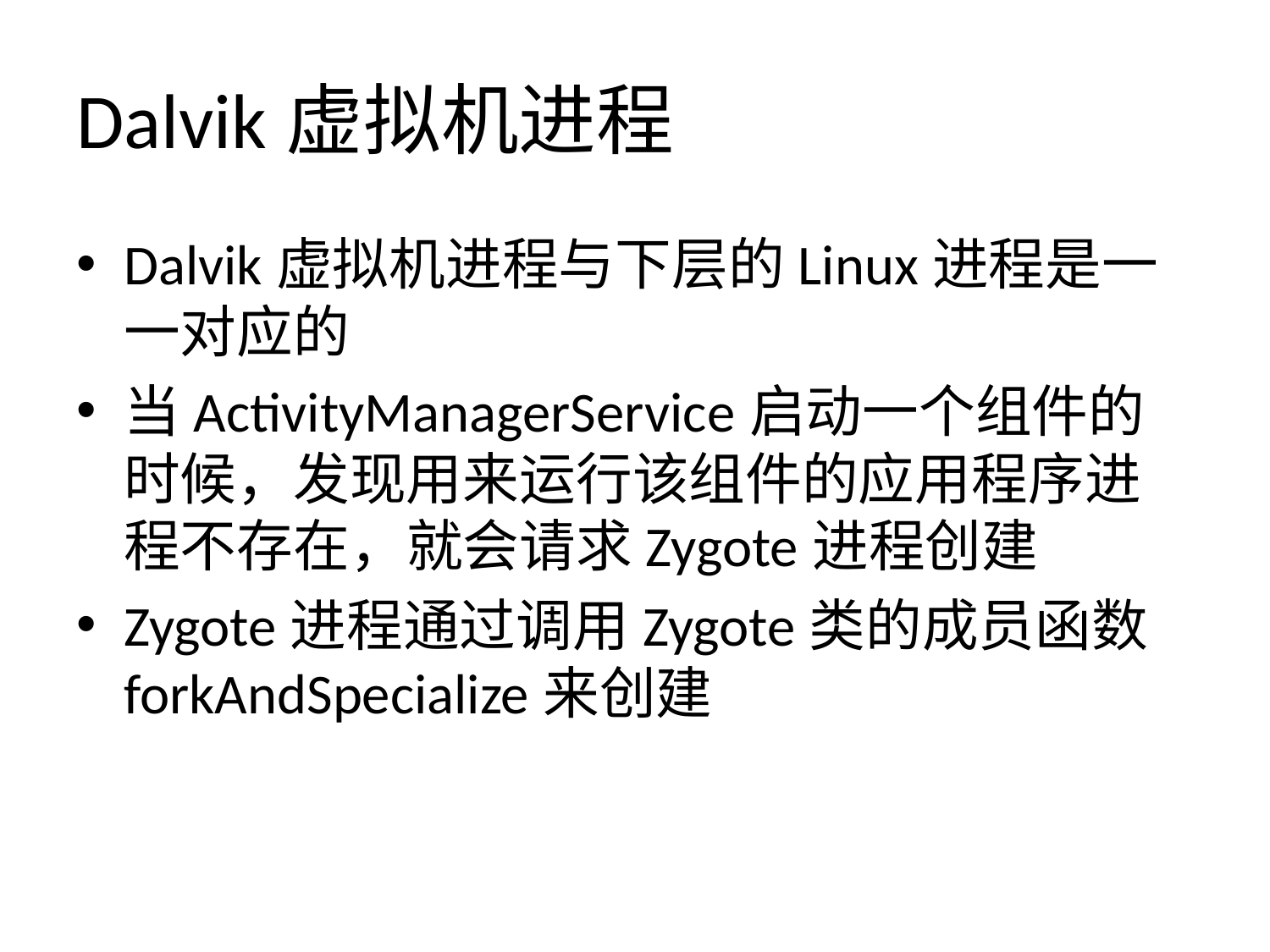

# Dalvik虚拟机进程
Dalvik虚拟机进程与下层的Linux进程是一一对应的
当ActivityManagerService启动一个组件的时候，发现用来运行该组件的应用程序进程不存在，就会请求Zygote进程创建
Zygote进程通过调用Zygote类的成员函数forkAndSpecialize来创建